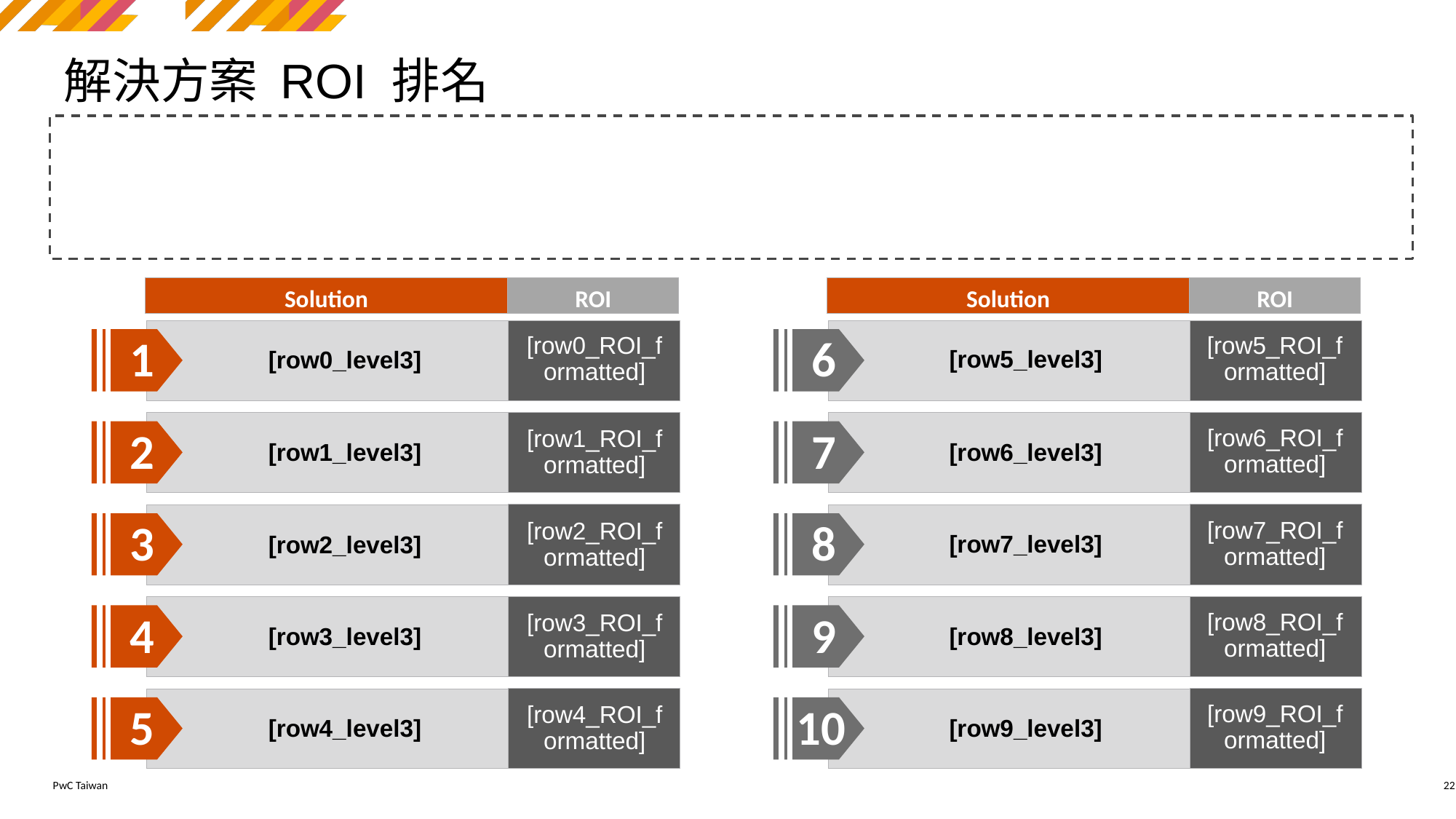

# 解決方案 ROI 排名
[row5_level3]
[row5_ROI_formatted]
[row0_level3]
[row0_ROI_formatted]
[row6_level3]
[row6_ROI_formatted]
[row1_level3]
[row1_ROI_formatted]
[row7_level3]
[row7_ROI_formatted]
[row2_level3]
[row2_ROI_formatted]
[row8_level3]
[row8_ROI_formatted]
[row3_level3]
[row3_ROI_formatted]
[row9_level3]
[row9_ROI_formatted]
[row4_level3]
[row4_ROI_formatted]
22